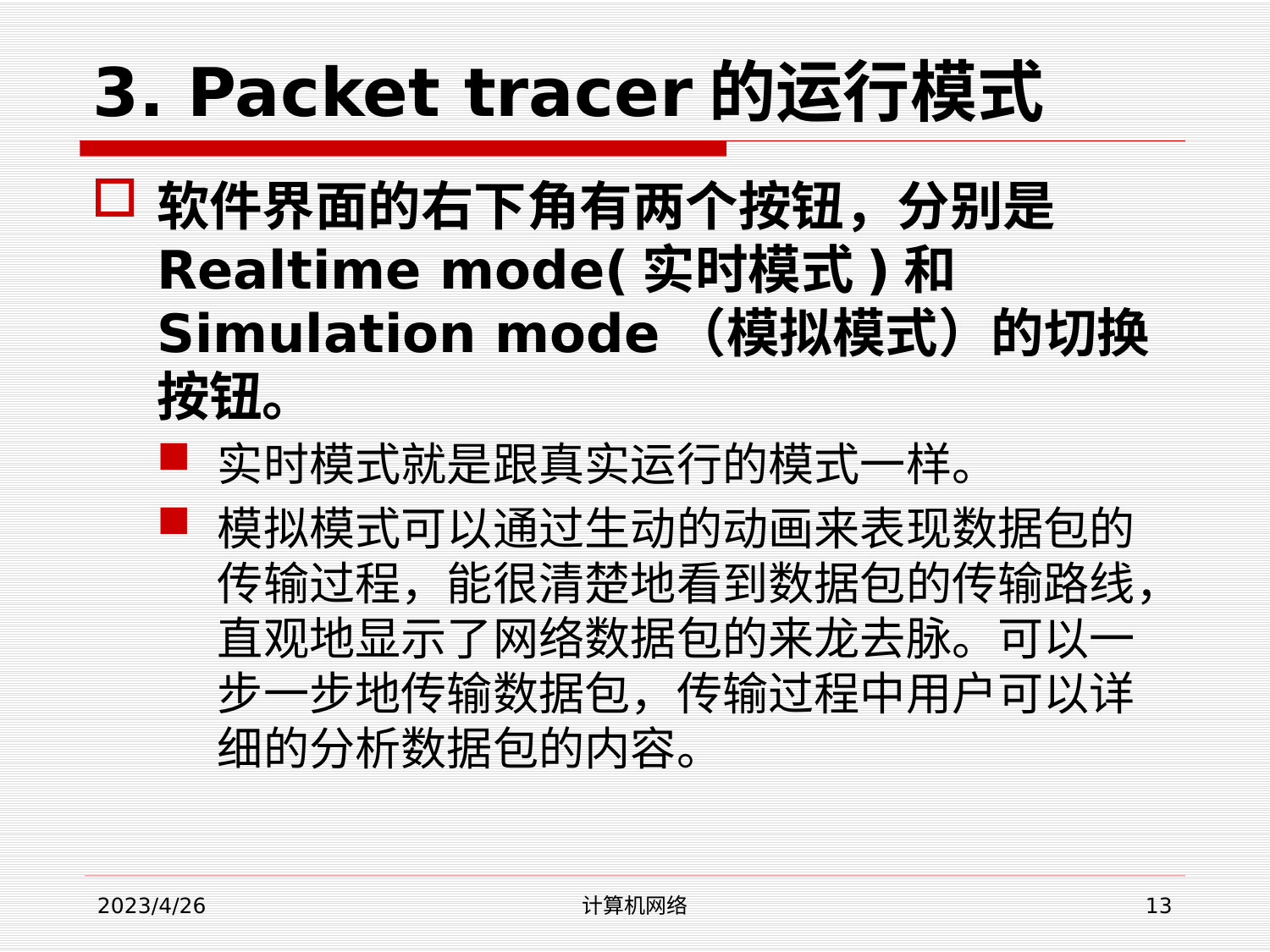

# 3. Packet tracer的运行模式
软件界面的右下角有两个按钮，分别是Realtime mode(实时模式)和Simulation mode（模拟模式）的切换按钮。
实时模式就是跟真实运行的模式一样。
模拟模式可以通过生动的动画来表现数据包的传输过程，能很清楚地看到数据包的传输路线，直观地显示了网络数据包的来龙去脉。可以一步一步地传输数据包，传输过程中用户可以详细的分析数据包的内容。
2023/4/26
计算机网络
13